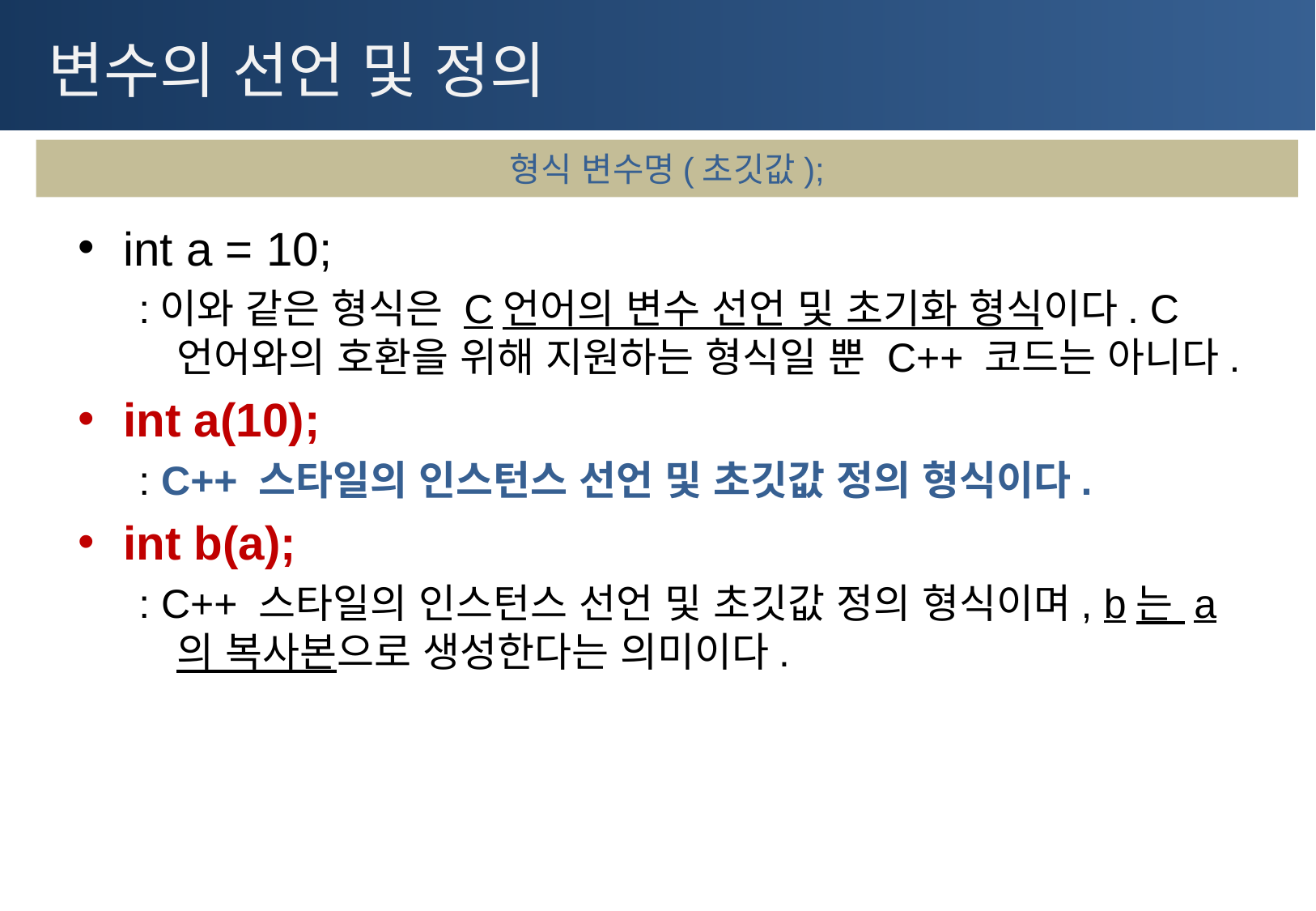

# 변수의 선언 및 정의
형식 변수명(초깃값);
int a = 10;
:이와 같은 형식은 C언어의 변수 선언 및 초기화 형식이다. C언어와의 호환을 위해 지원하는 형식일 뿐 C++ 코드는 아니다.
int a(10);
: C++ 스타일의 인스턴스 선언 및 초깃값 정의 형식이다.
int b(a);
: C++ 스타일의 인스턴스 선언 및 초깃값 정의 형식이며, b는 a의 복사본으로 생성한다는 의미이다.